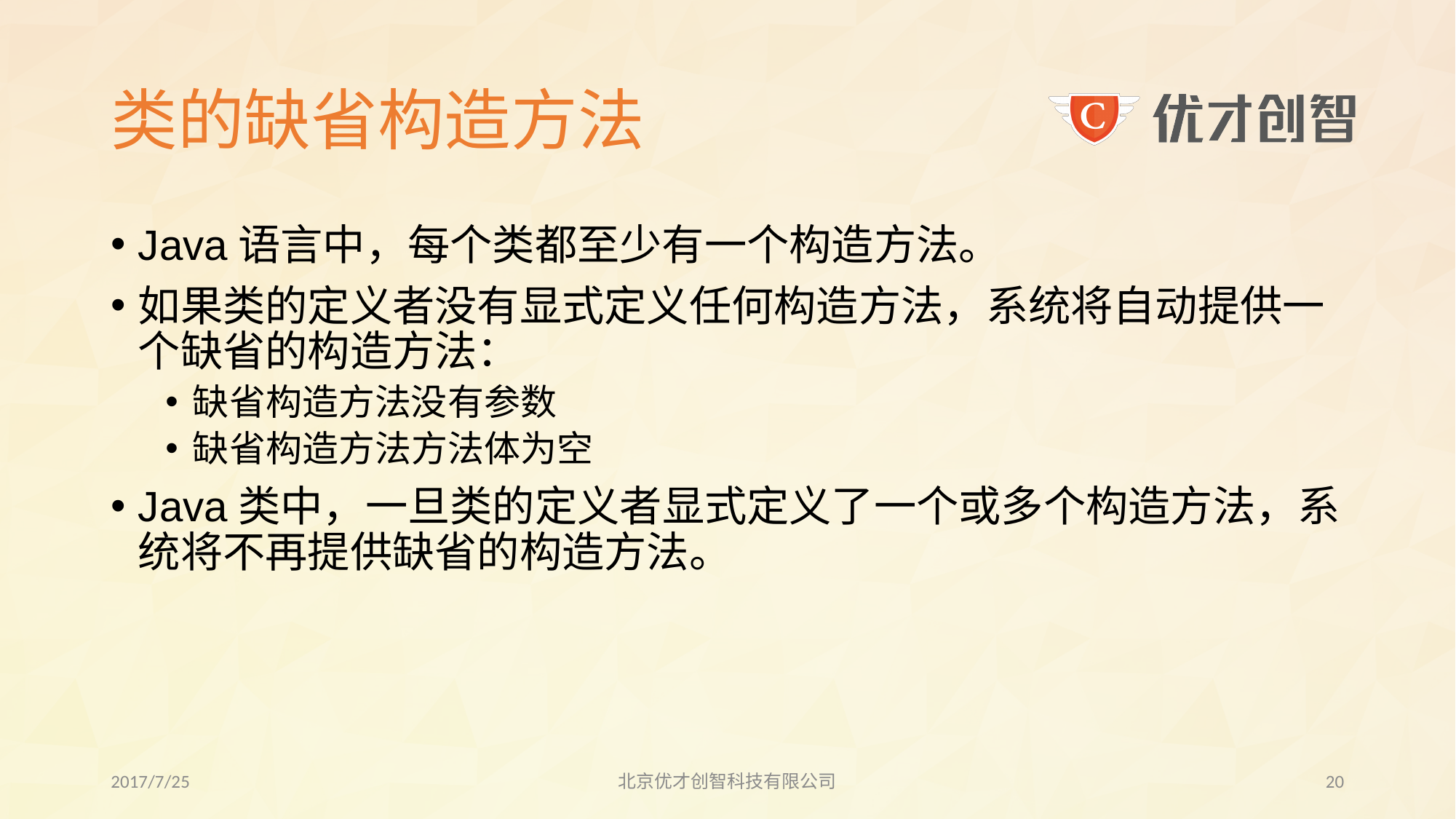

# 类的缺省构造方法
Java语言中，每个类都至少有一个构造方法。
如果类的定义者没有显式定义任何构造方法，系统将自动提供一个缺省的构造方法：
缺省构造方法没有参数
缺省构造方法方法体为空
Java类中，一旦类的定义者显式定义了一个或多个构造方法，系统将不再提供缺省的构造方法。
2017/7/25
北京优才创智科技有限公司
20